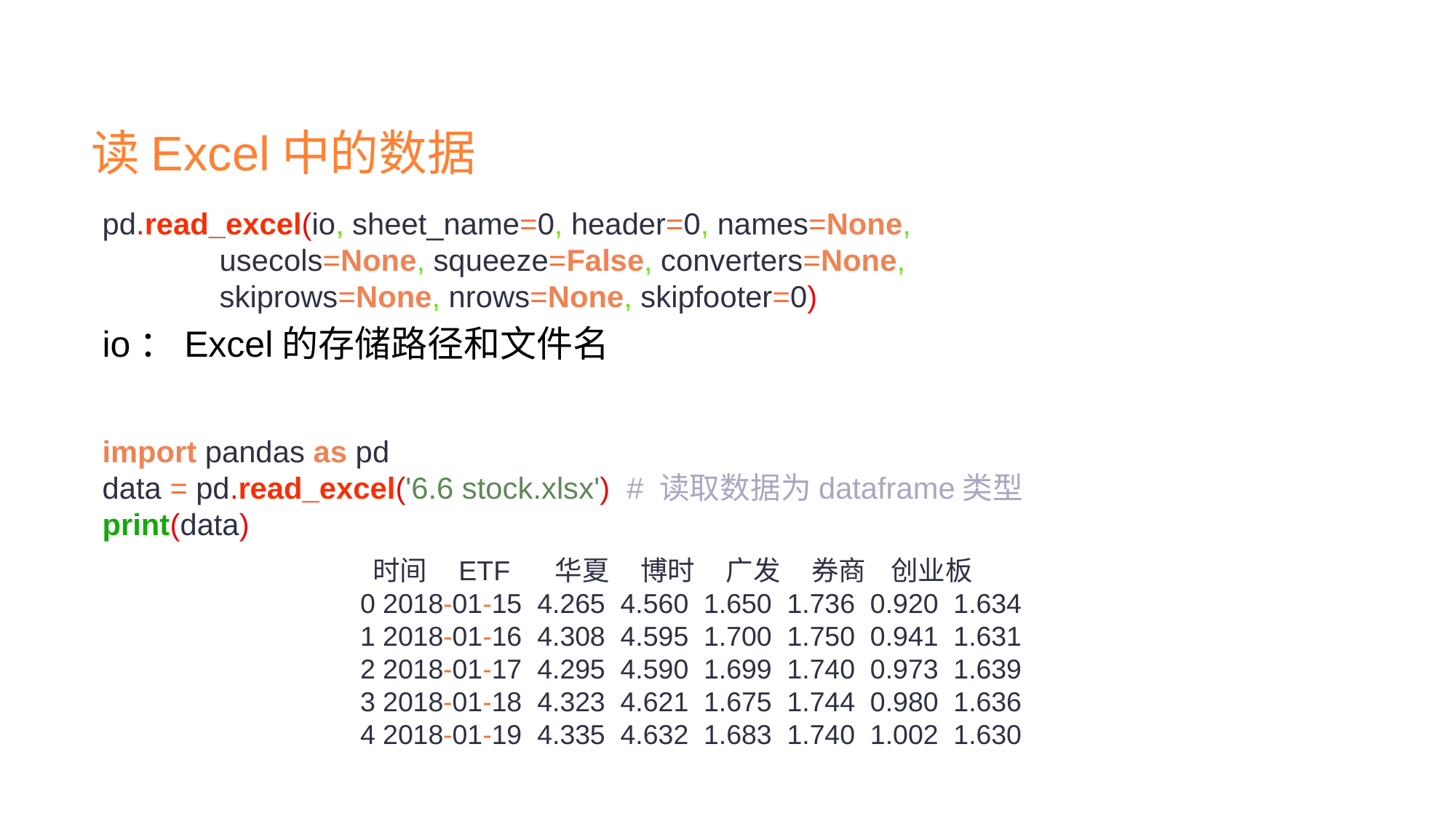

读Excel中的数据
pd.read_excel(io, sheet_name=0, header=0, names=None,
              usecols=None, squeeze=False, converters=None,
              skiprows=None, nrows=None, skipfooter=0)
io：Excel的存储路径和文件名
import pandas as pd
data = pd.read_excel('6.6 stock.xlsx')  # 读取数据为dataframe类型
print(data)
 时间    ETF     华夏     博时     广发     券商    创业板
0 2018-01-15  4.265  4.560  1.650  1.736  0.920  1.634
1 2018-01-16  4.308  4.595  1.700  1.750  0.941  1.631
2 2018-01-17  4.295  4.590  1.699  1.740  0.973  1.639
3 2018-01-18  4.323  4.621  1.675  1.744  0.980  1.636
4 2018-01-19  4.335  4.632  1.683  1.740  1.002  1.630